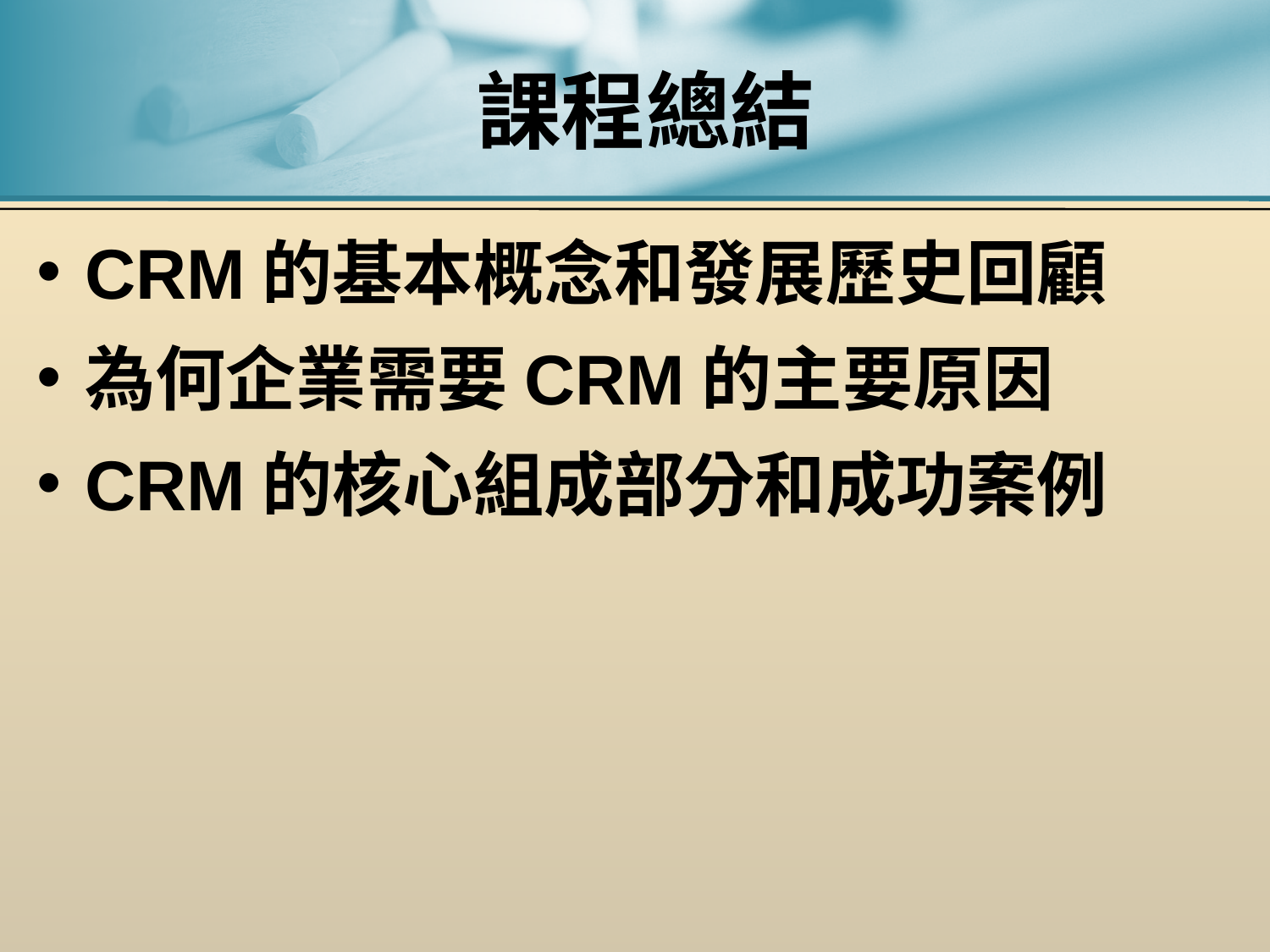

# 課程總結
CRM的基本概念和發展歷史回顧
為何企業需要CRM的主要原因
CRM的核心組成部分和成功案例